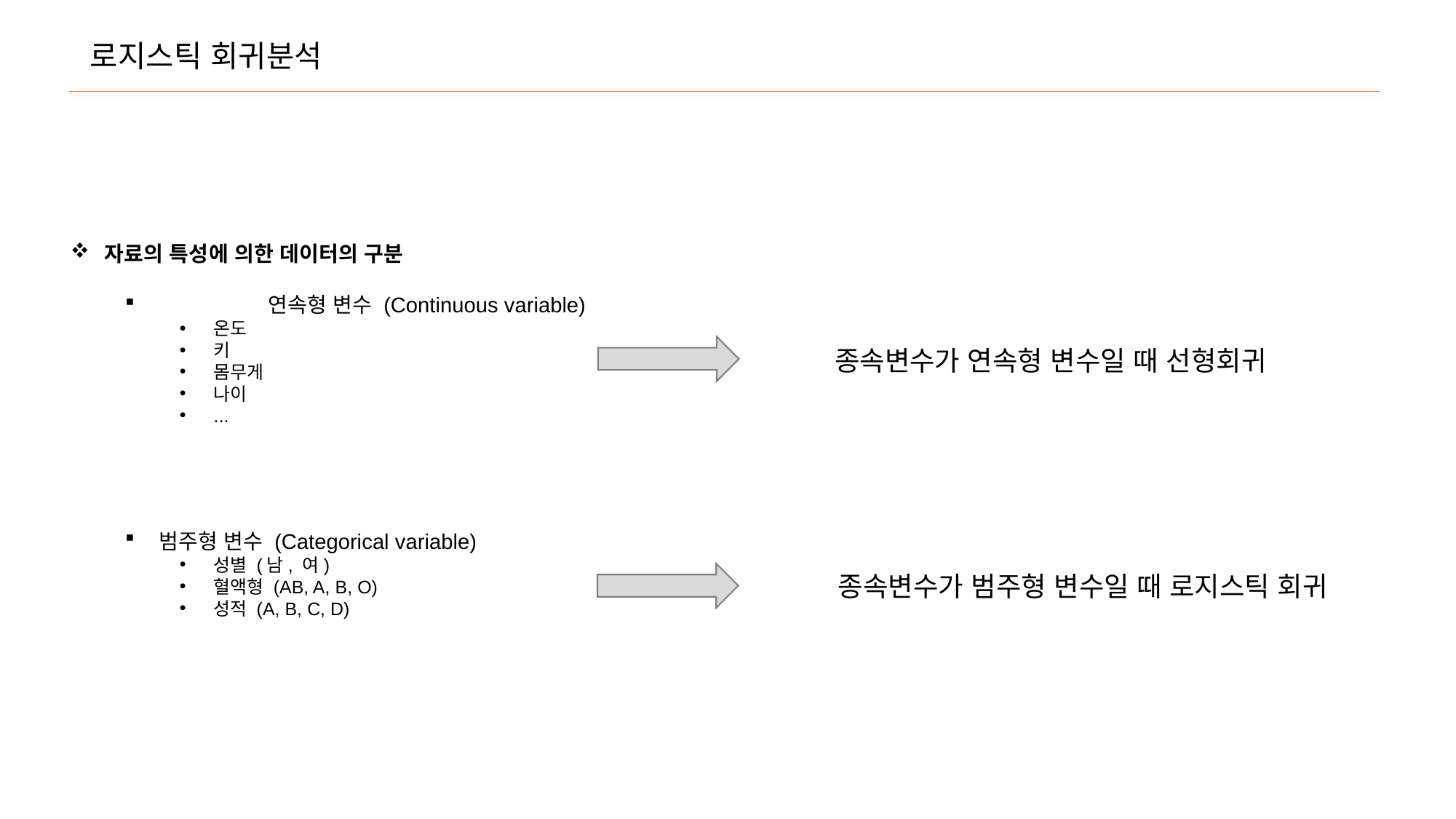

로지스틱 회귀분석
자료의 특성에 의한 데이터의 구분

	연속형 변수 (Continuous variable)
온도
키
몸무게
나이
...

범주형 변수 (Categorical variable)
성별 (남, 여)
혈액형 (AB, A, B, O)
성적 (A, B, C, D)

종속변수가 연속형 변수일 때 선형회귀

종속변수가 범주형 변수일 때 로지스틱 회귀